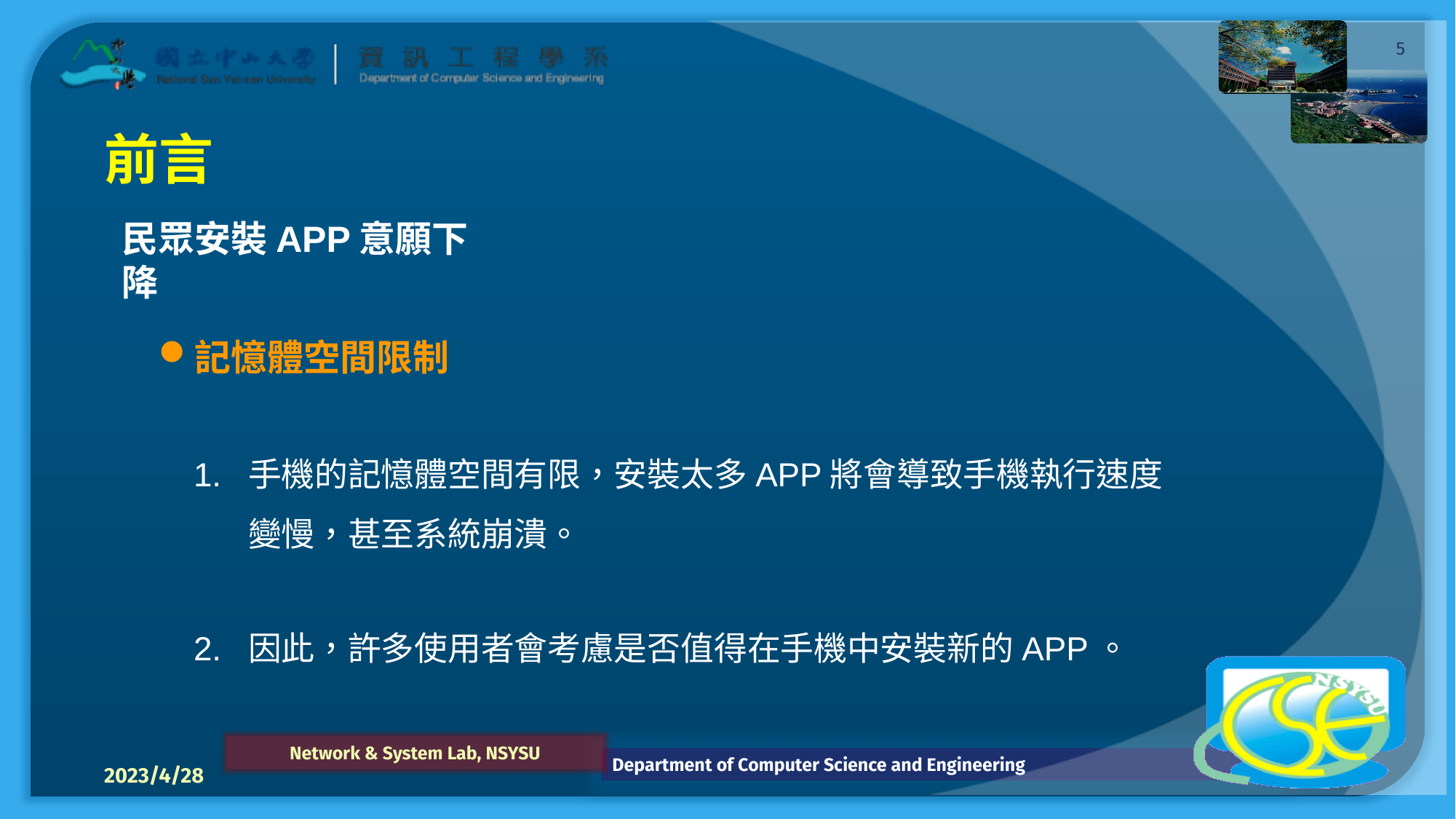

5
前言
民眾安裝APP意願下降
記憶體空間限制
手機的記憶體空間有限，安裝太多APP將會導致手機執行速度變慢，甚至系統崩潰。
因此，許多使用者會考慮是否值得在手機中安裝新的APP。
2023/4/28